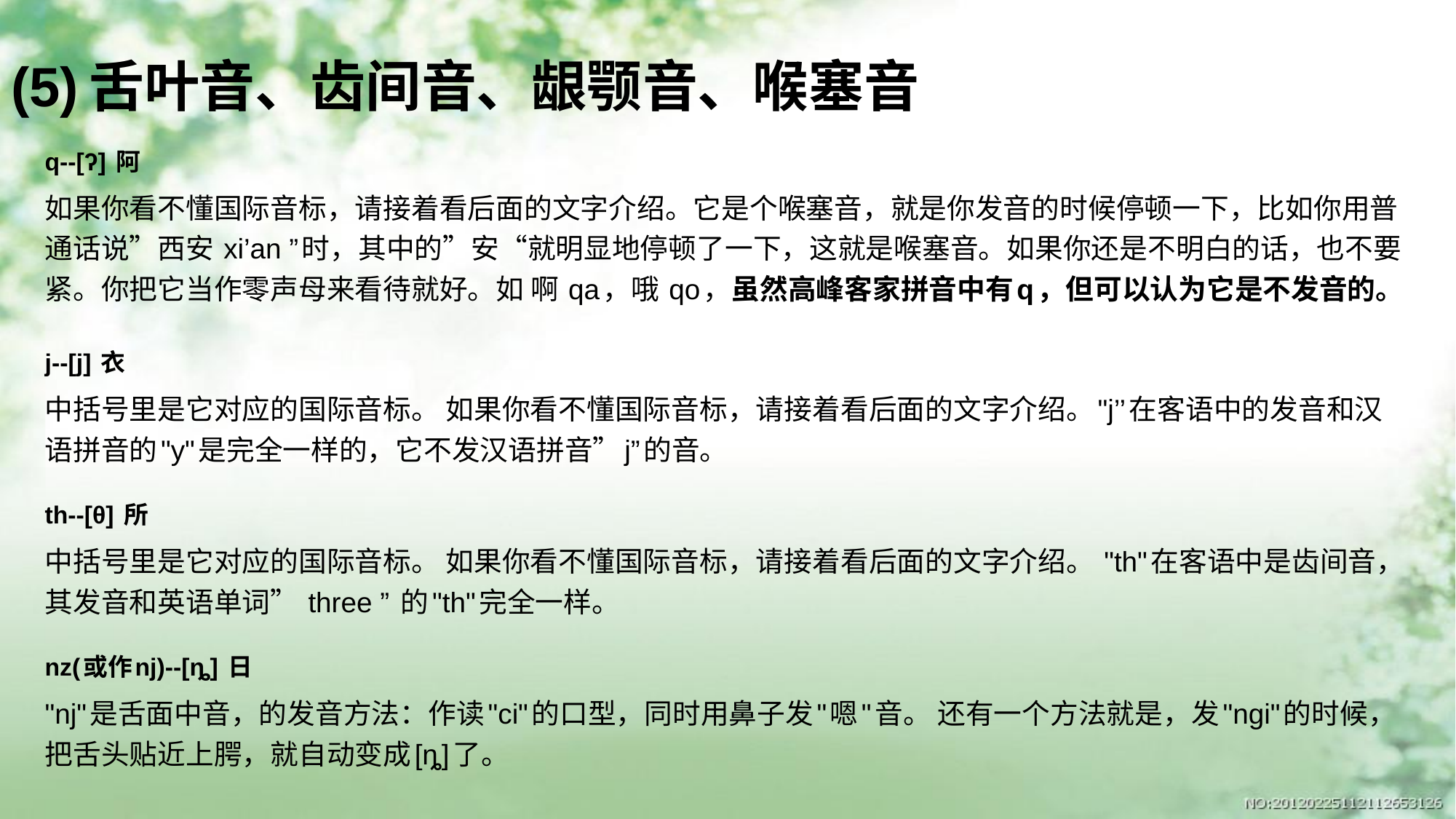

# (5)舌叶音、齿间音、龈颚音、喉塞音
q--[ʔ] 阿
如果你看不懂国际音标，请接着看后面的文字介绍。它是个喉塞音，就是你发音的时候停顿一下，比如你用普通话说”西安 xi’an ”时，其中的”安“就明显地停顿了一下，这就是喉塞音。如果你还是不明白的话，也不要紧。你把它当作零声母来看待就好。如 啊 qa，哦 qo，虽然高峰客家拼音中有q，但可以认为它是不发音的。

j--[j] 衣
中括号里是它对应的国际音标。 如果你看不懂国际音标，请接着看后面的文字介绍。"j’’在客语中的发音和汉语拼音的"y"是完全一样的，它不发汉语拼音”j”的音。

th--[θ] 所
中括号里是它对应的国际音标。 如果你看不懂国际音标，请接着看后面的文字介绍。 "th"在客语中是齿间音，其发音和英语单词” three ” 的"th"完全一样。

nz(或作nj)--[ȵ] 日
"nj"是舌面中音，的发音方法：作读"ci"的口型，同时用鼻子发"嗯"音。 还有一个方法就是，发"ngi"的时候，把舌头贴近上腭，就自动变成[ȵ]了。